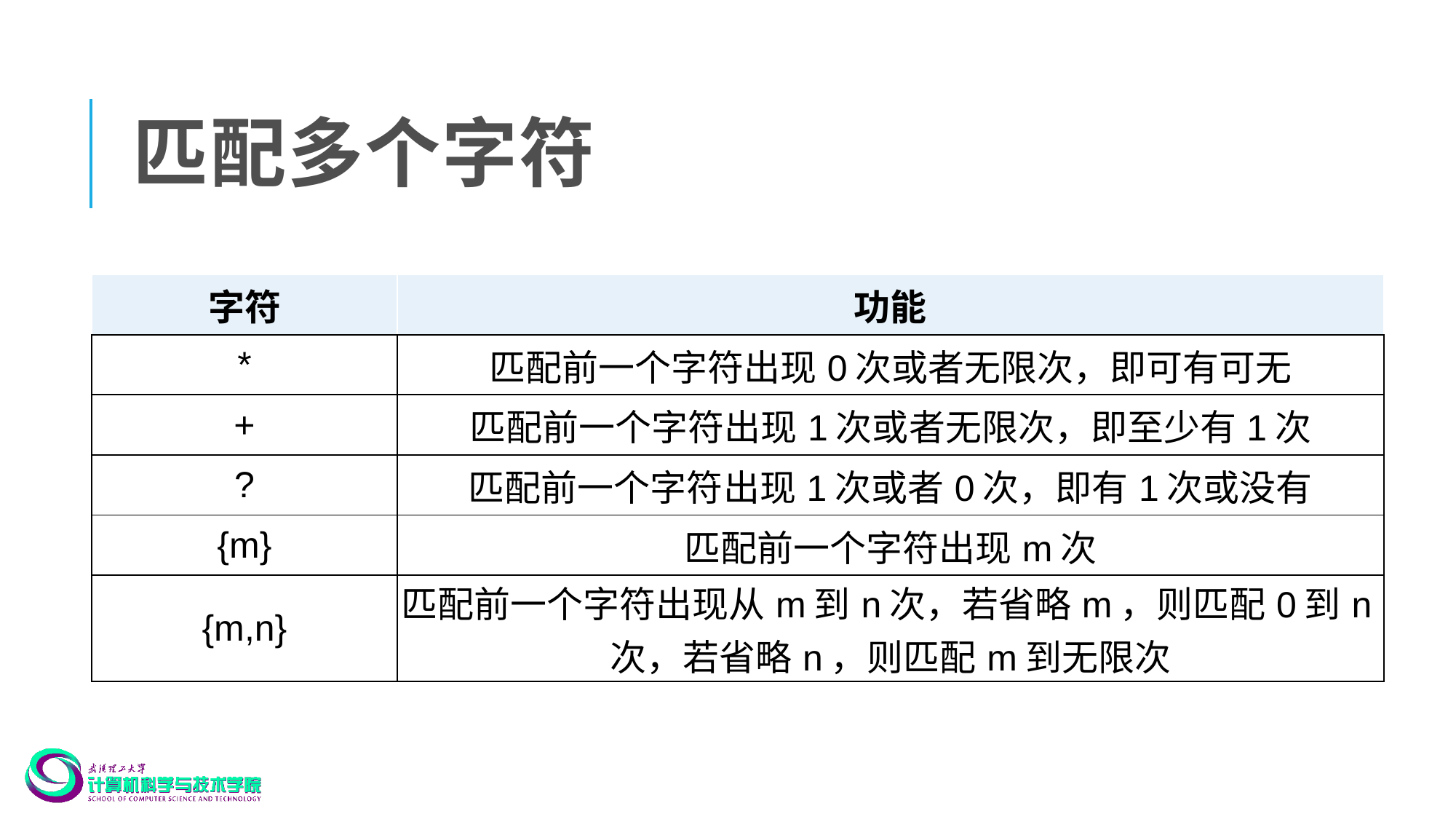

# 匹配多个字符
| 字符 | 功能 |
| --- | --- |
| \* | 匹配前⼀个字符出现0次或者无限次，即可有可无 |
| + | 匹配前⼀个字符出现1次或者无限次，即至少有1次 |
| ? | 匹配前⼀个字符出现1次或者0次，即有1次或没有 |
| {m} | 匹配前⼀个字符出现m次 |
| {m,n} | 匹配前⼀个字符出现从m到n次，若省略m，则匹配0到n次，若省略n，则匹配m到无限次 |